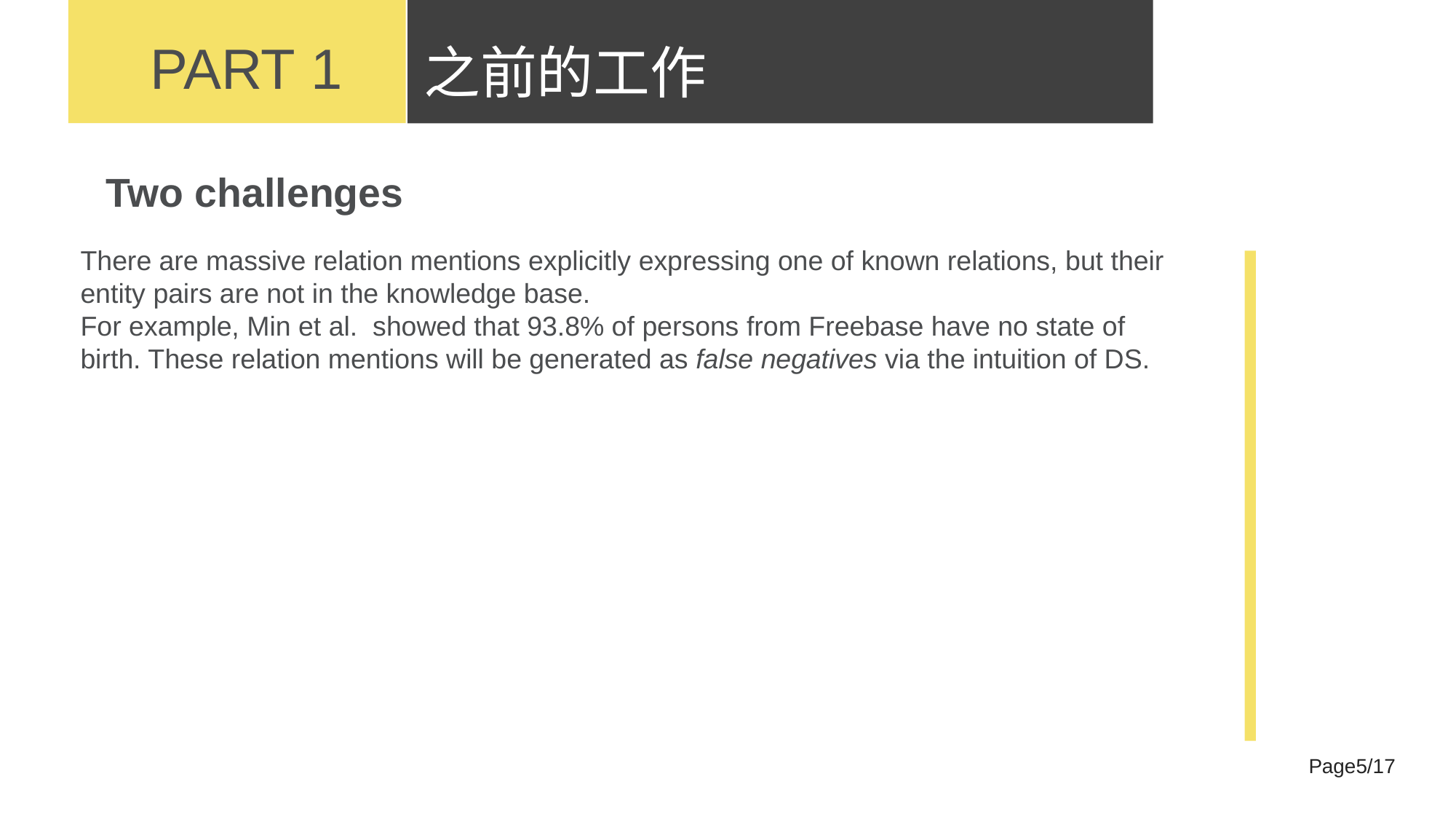

PART 1
之前的工作
Two challenges
There are massive relation mentions explicitly expressing one of known relations, but their entity pairs are not in the knowledge base.
For example, Min et al.  showed that 93.8% of persons from Freebase have no state of birth. These relation mentions will be generated as false negatives via the intuition of DS.

Page5/17